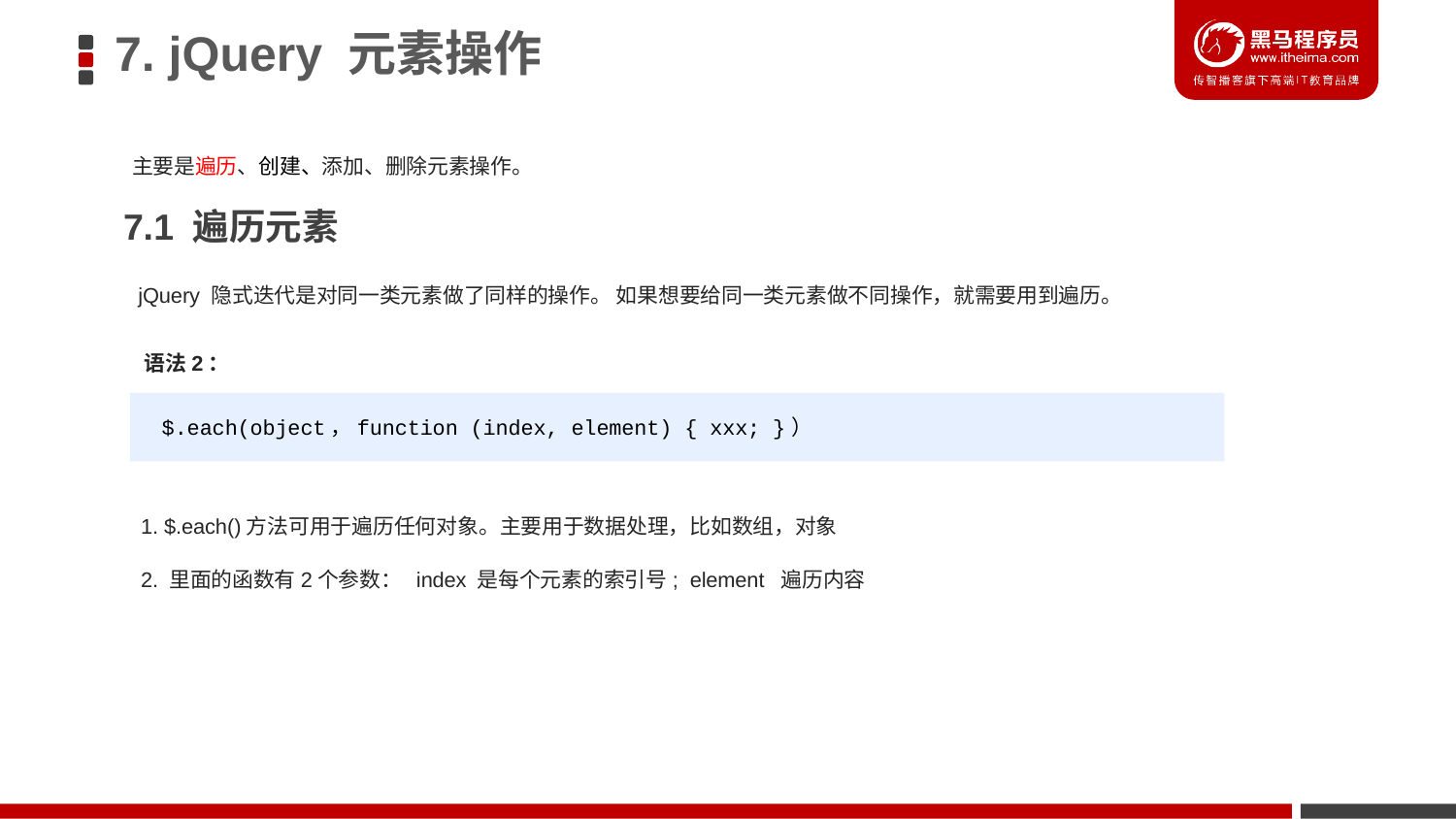

# 7. jQuery 元素操作
主要是遍历、创建、添加、删除元素操作。
7.1 遍历元素
jQuery 隐式迭代是对同一类元素做了同样的操作。 如果想要给同一类元素做不同操作，就需要用到遍历。
语法2：

$.each(object，function (index, element) { xxx; }）
1. $.each()方法可用于遍历任何对象。主要用于数据处理，比如数组，对象
2. 里面的函数有2个参数：  index 是每个元素的索引号;  element  遍历内容